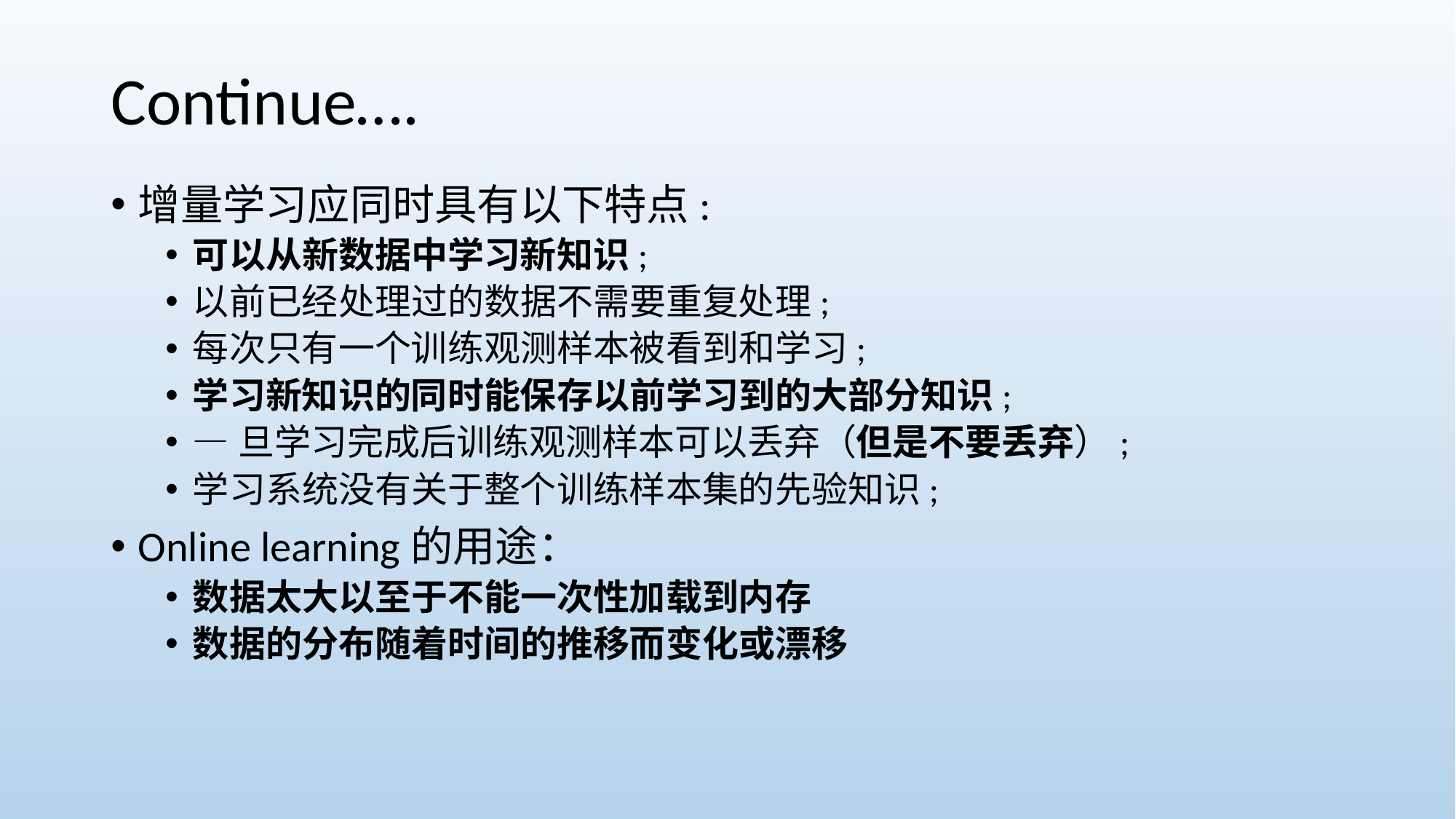

# Continue….
增量学习应同时具有以下特点:
可以从新数据中学习新知识;
以前已经处理过的数据不需要重复处理;
每次只有一个训练观测样本被看到和学习;
学习新知识的同时能保存以前学习到的大部分知识;
—旦学习完成后训练观测样本可以丢弃（但是不要丢弃）;
学习系统没有关于整个训练样本集的先验知识;
Online learning的用途：
数据太大以至于不能一次性加载到内存
数据的分布随着时间的推移而变化或漂移